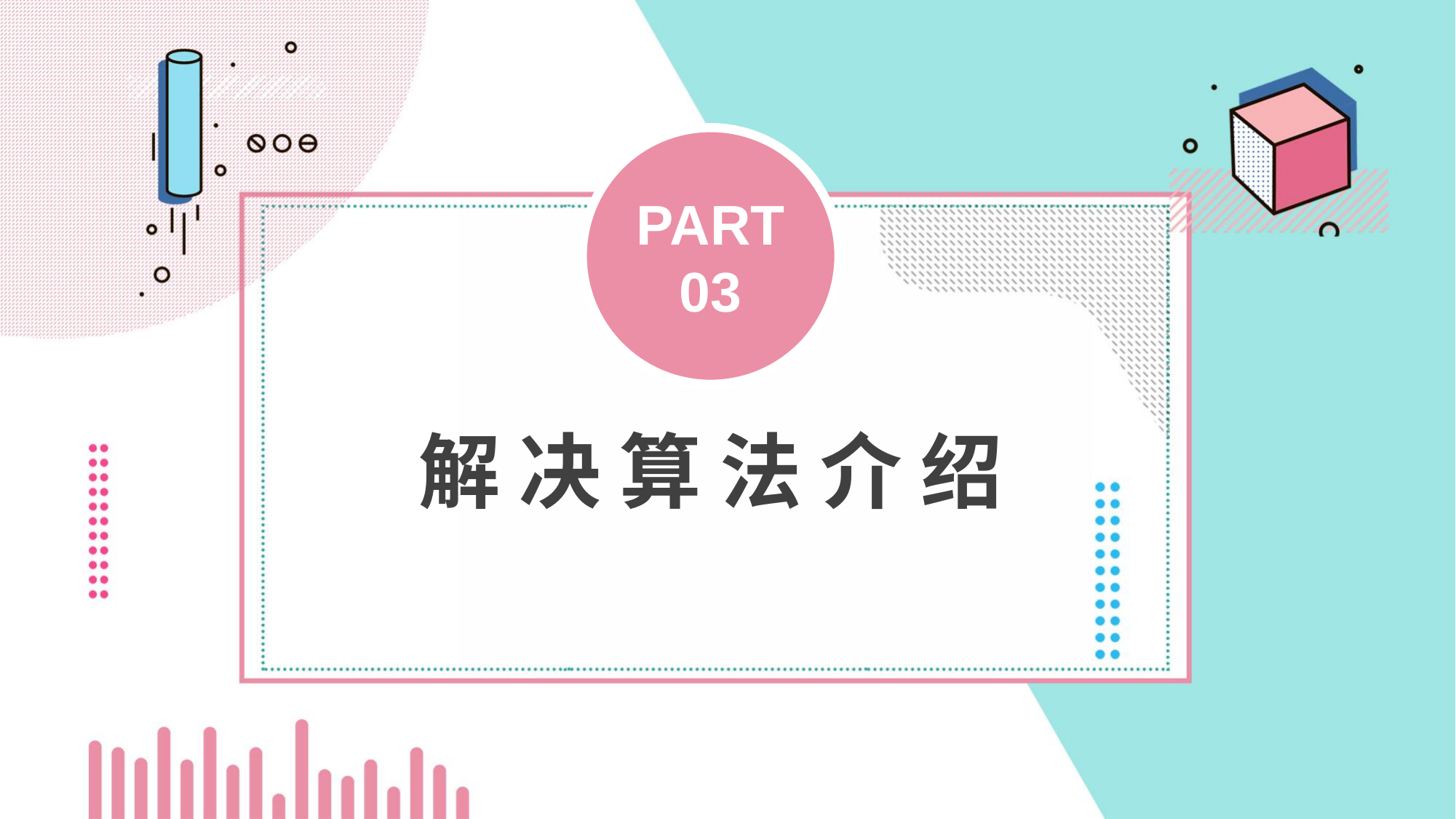

PART
03
解 决 算 法 介 绍